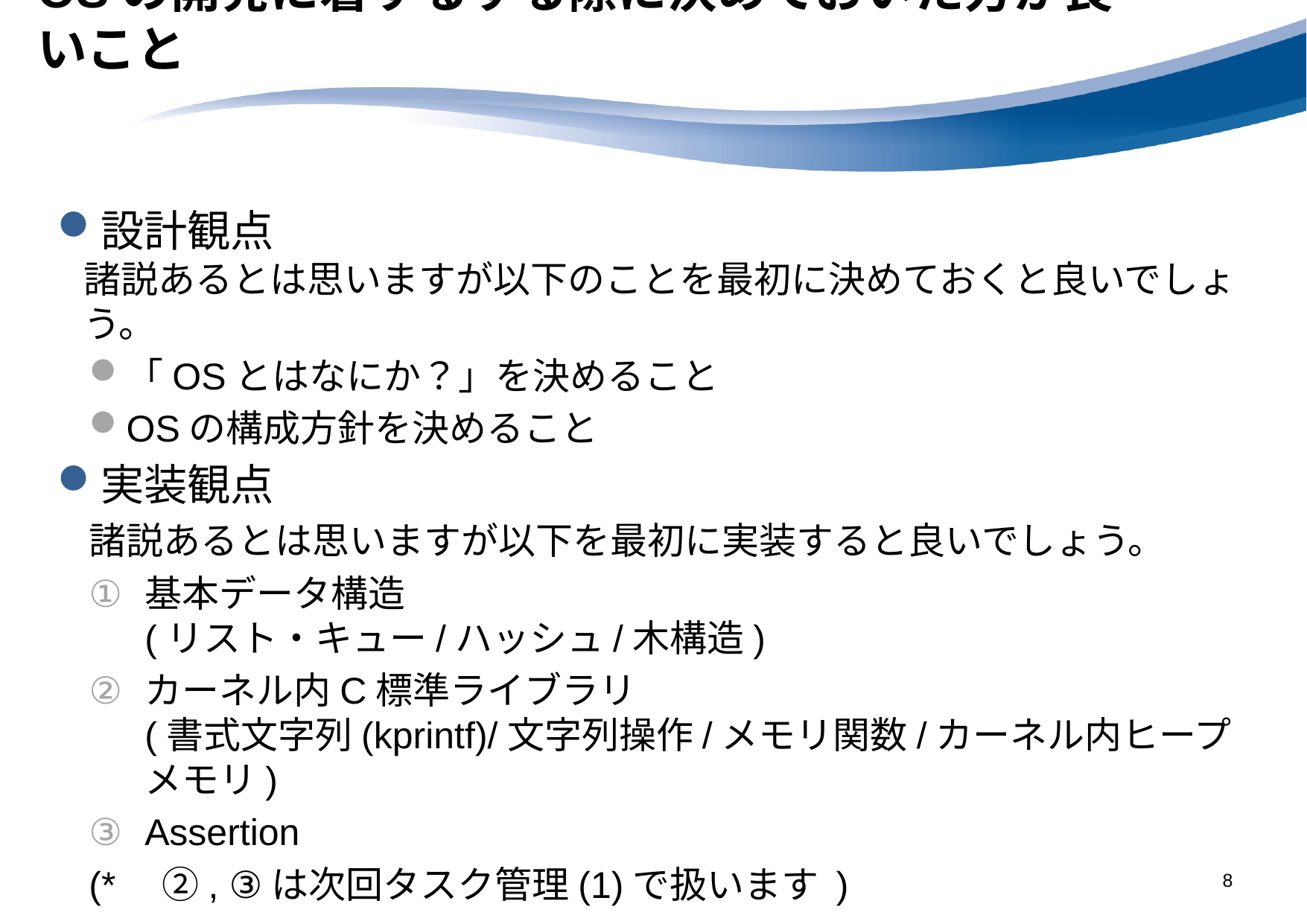

# OSの開発に着するする際に決めておいた方が良いこと
設計観点
諸説あるとは思いますが以下のことを最初に決めておくと良いでしょう。
「OSとはなにか？」を決めること
OSの構成方針を決めること
実装観点
諸説あるとは思いますが以下を最初に実装すると良いでしょう。
基本データ構造
(リスト・キュー/ハッシュ/木構造)
カーネル内C標準ライブラリ
(書式文字列(kprintf)/文字列操作/メモリ関数/カーネル内ヒープメモリ)
Assertion
(*　②, ③は次回タスク管理(1)で扱います )

8